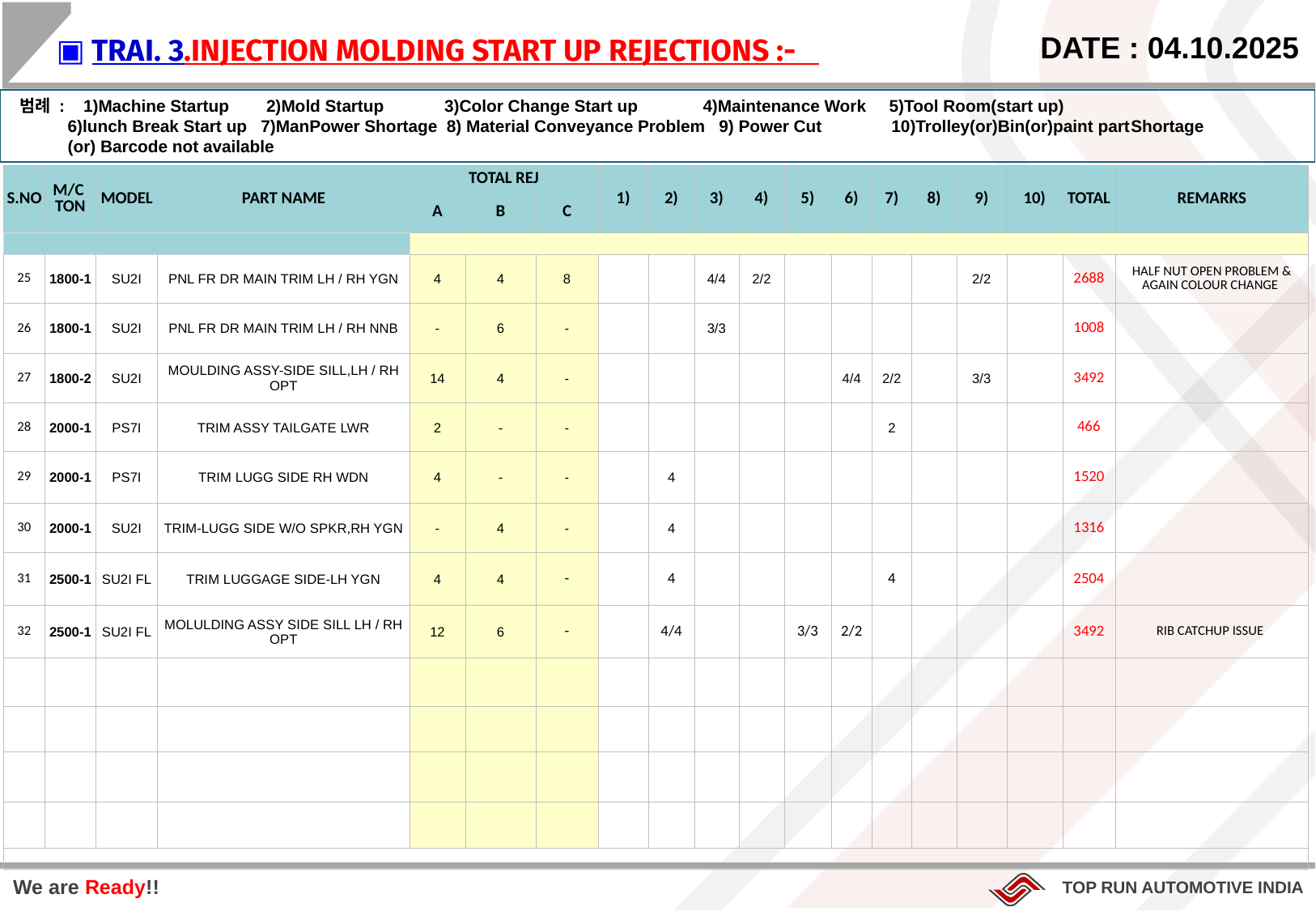

DATE : 04.10.2025
▣ TRAI. 3.INJECTION MOLDING START UP REJECTIONS :-
 범례 :    1)Machine Startup        2)Mold Startup             3)Color Change Start up              4)Maintenance Work     5)Tool Room(start up)
            6)lunch Break Start up   7)ManPower Shortage  8) Material Conveyance Problem   9) Power Cut               10)Trolley(or)Bin(or)paint part Shortage
            (or) Barcode not available
| S.NO | M/C TON | MODEL | PART NAME | TOTAL REJ |  |  | 1) | 2) | 3) | 4) | 5) | 6) | 7) | 8) | 9) | 10) | TOTAL | REMARKS |
| --- | --- | --- | --- | --- | --- | --- | --- | --- | --- | --- | --- | --- | --- | --- | --- | --- | --- | --- |
|  |  |  |  | A | B | C |  |  |  |  |  |  |  |  |  |  |  |  |
|  |  |  |  |  |  |  |  |  |  |  |  |  |  |  |  |  |  |  |
| 25 | 1800-1 | SU2I | PNL FR DR MAIN TRIM LH / RH YGN | 4 | 4 | 8 |  |  | 4/4 | 2/2 |  |  |  |  | 2/2 |  | 2688 | HALF NUT OPEN PROBLEM & AGAIN COLOUR CHANGE |
| 26 | 1800-1 | SU2I | PNL FR DR MAIN TRIM LH / RH NNB | - | 6 | - |  |  | 3/3 |  |  |  |  |  |  |  | 1008 |  |
| 27 | 1800-2 | SU2I | MOULDING ASSY-SIDE SILL,LH / RH OPT | 14 | 4 | - |  |  |  |  |  | 4/4 | 2/2 |  | 3/3 |  | 3492 |  |
| 28 | 2000-1 | PS7I | TRIM ASSY TAILGATE LWR | 2 | - | - |  |  |  |  |  |  | 2 |  |  |  | 466 |  |
| 29 | 2000-1 | PS7I | TRIM LUGG SIDE RH WDN | 4 | - | - |  | 4 |  |  |  |  |  |  |  |  | 1520 |  |
| 30 | 2000-1 | SU2I | TRIM-LUGG SIDE W/O SPKR,RH YGN | - | 4 | - |  | 4 |  |  |  |  |  |  |  |  | 1316 |  |
| 31 | 2500-1 | SU2I FL | TRIM LUGGAGE SIDE-LH YGN | 4 | 4 | - |  | 4 |  |  |  |  | 4 |  |  |  | 2504 |  |
| 32 | 2500-1 | SU2I FL | MOLULDING ASSY SIDE SILL LH / RH OPT | 12 | 6 | - |  | 4/4 |  |  | 3/3 | 2/2 |  |  |  |  | 3492 | RIB CATCHUP ISSUE |
|  |  |  |  |  |  |  |  |  |  |  |  |  |  |  |  |  |  |  |
|  |  |  |  |  |  |  |  |  |  |  |  |  |  |  |  |  |  |  |
|  |  |  |  |  |  |  |  |  |  |  |  |  |  |  |  |  |  |  |
|  |  |  |  |  |  |  |  |  |  |  |  |  |  |  |  |  |  |  |
|  |  |  |  |  |  |  |  |  |  |  |  |  |  |  |  |  |  |  |